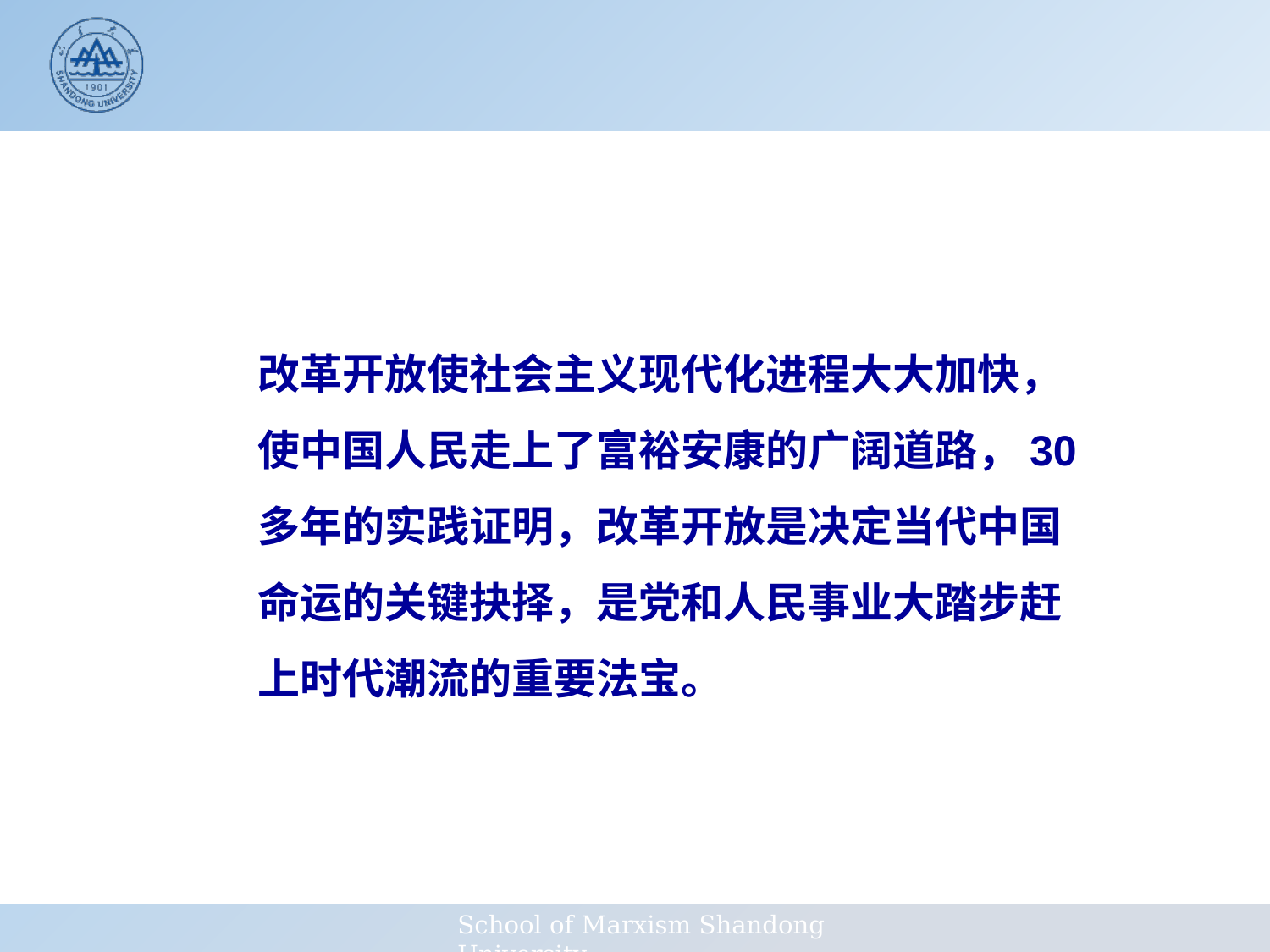

改革开放使社会主义现代化进程大大加快，使中国人民走上了富裕安康的广阔道路，30多年的实践证明，改革开放是决定当代中国命运的关键抉择，是党和人民事业大踏步赶上时代潮流的重要法宝。